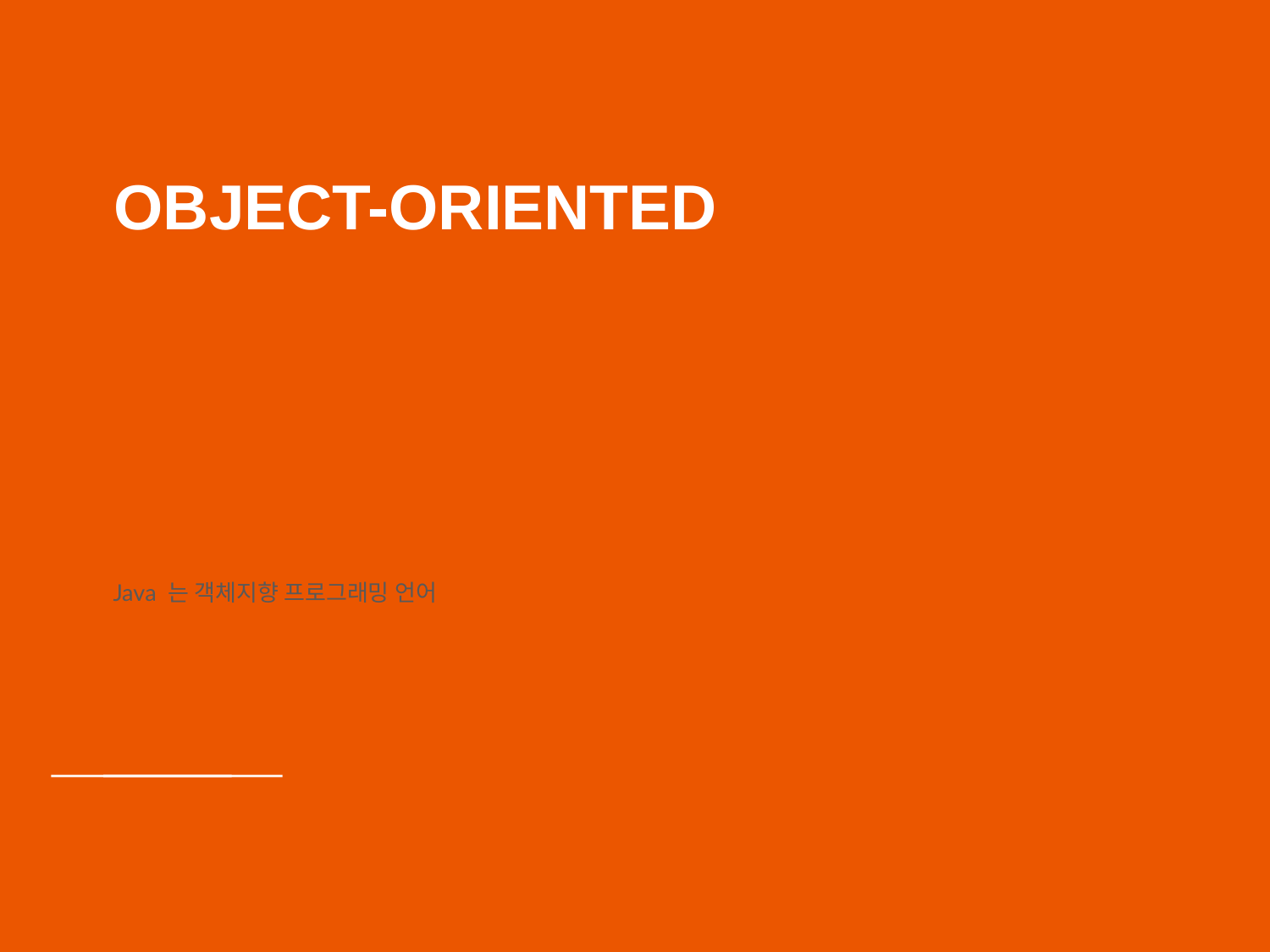

# OBJECT-ORIENTED
Java 는 객체지향 프로그래밍 언어